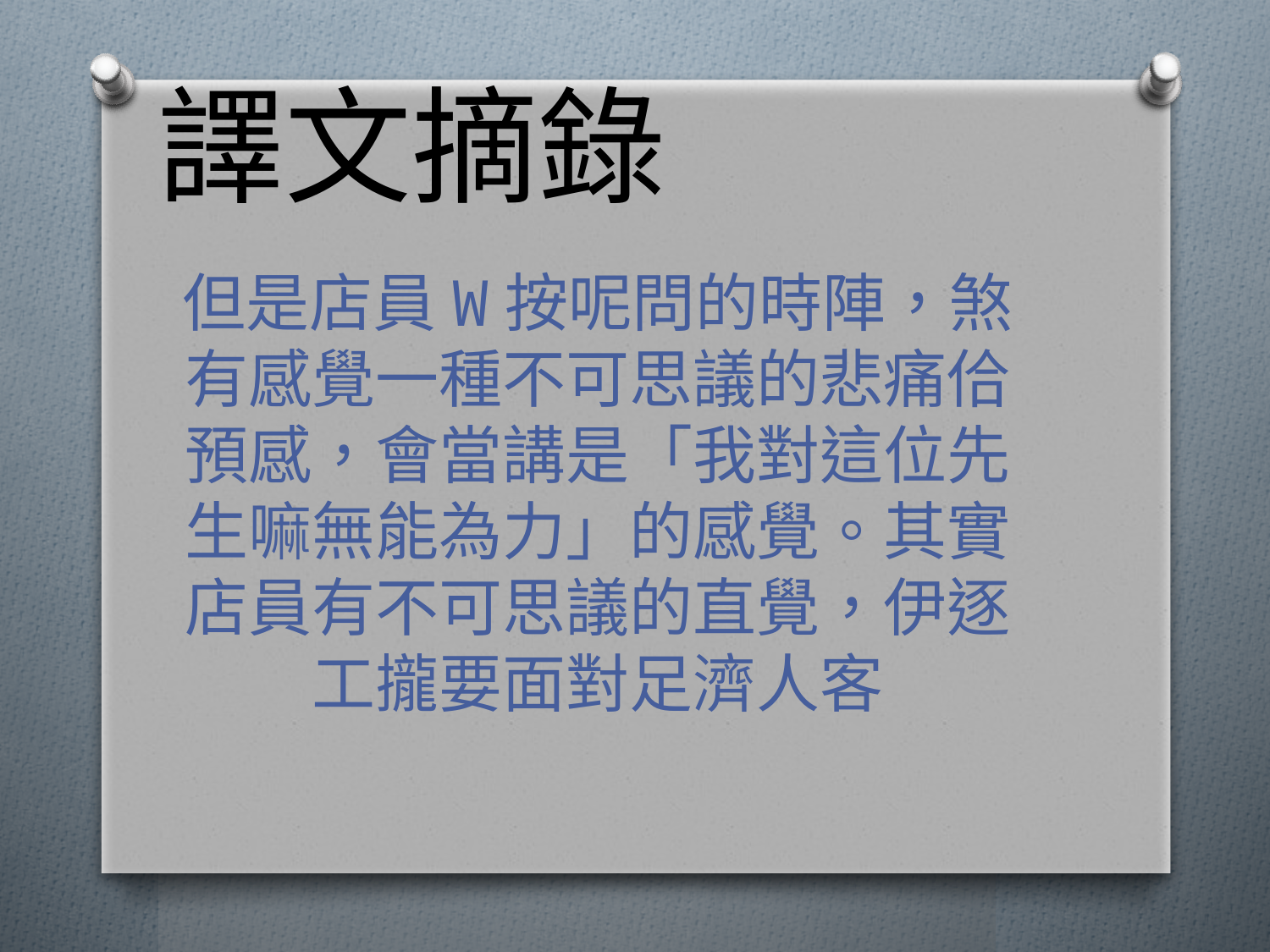

# 譯文摘錄
但是店員W按呢問的時陣，煞有感覺一種不可思議的悲痛佮預感，會當講是「我對這位先生嘛無能為力」的感覺。其實店員有不可思議的直覺，伊逐工攏要面對足濟人客